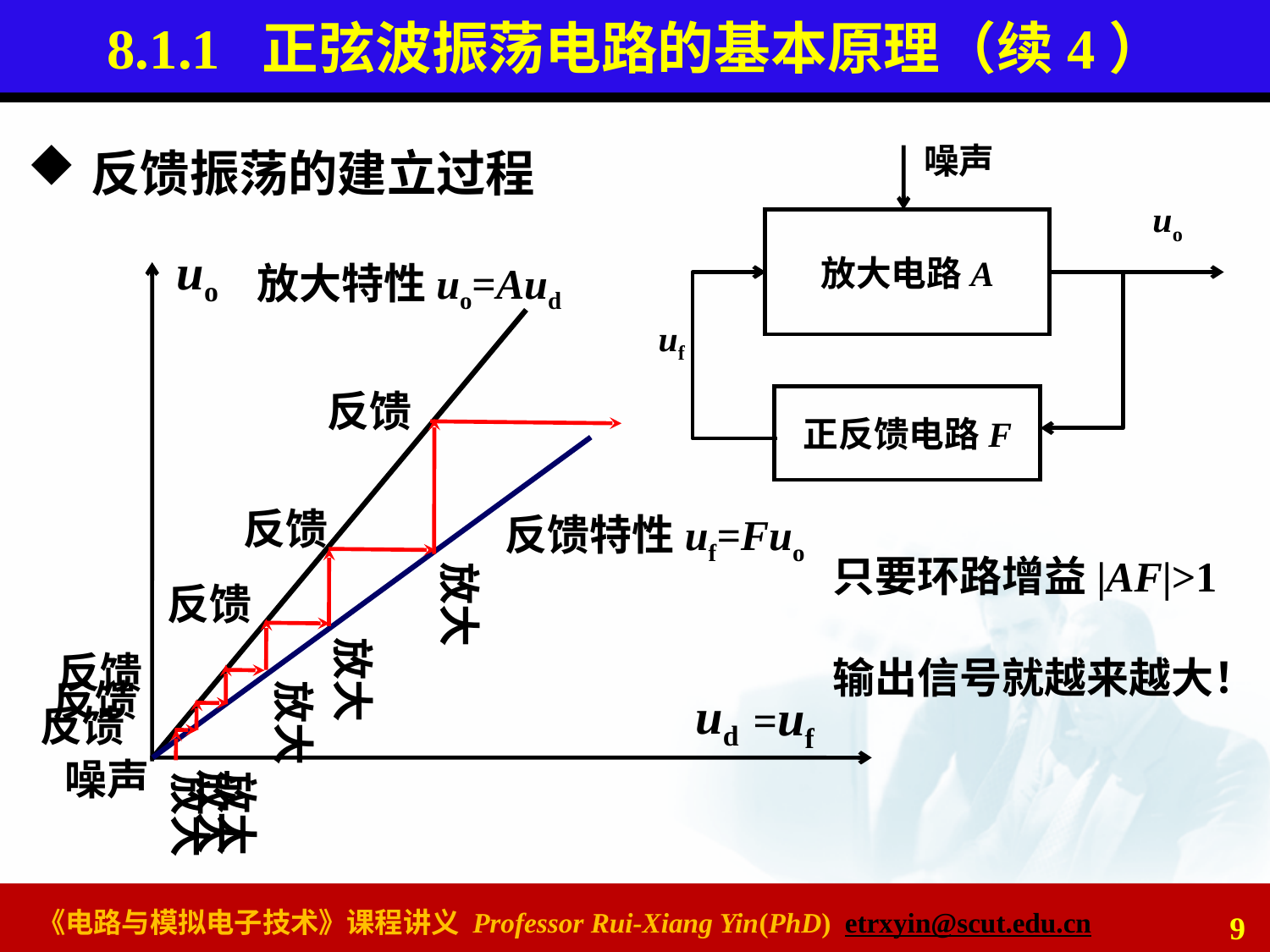

# 8.1.1  正弦波振荡电路的基本原理（续4）
反馈振荡的建立过程
噪声

uo
放大电路A

uf
正反馈电路F
uo
放大特性uo=Aud

反馈

只要环路增益|AF|>1
输出信号就越来越大！
反馈

反馈特性uf=Fuo

放大
反馈

放大
反馈

反馈
放大
ud
=uf

反馈

噪声
放大
放大
放大
9